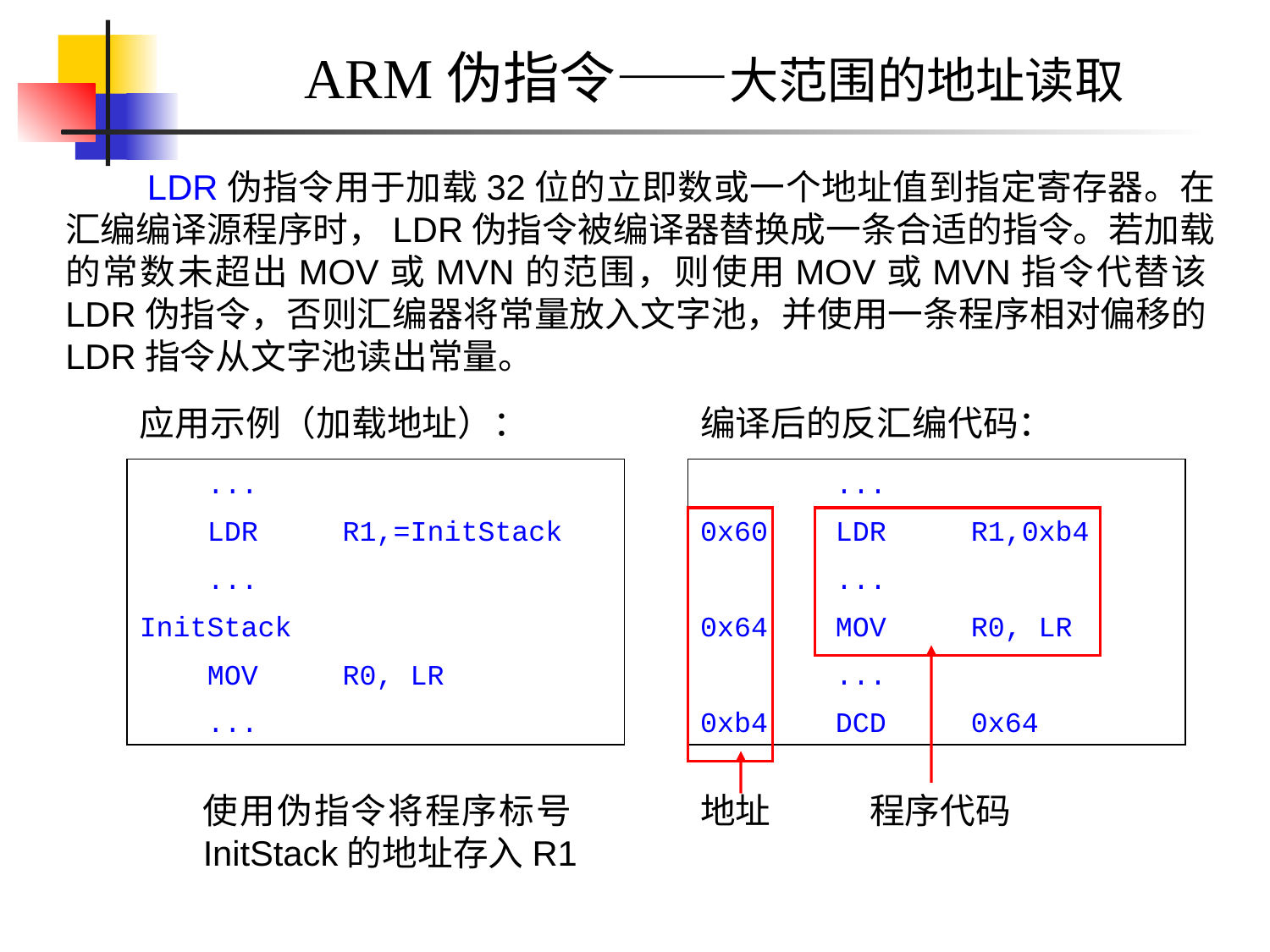

ARM伪指令——大范围的地址读取
        LDR伪指令用于加载32位的立即数或一个地址值到指定寄存器。在汇编编译源程序时，LDR伪指令被编译器替换成一条合适的指令。若加载的常数未超出MOV或MVN的范围，则使用MOV或MVN指令代替该LDR伪指令，否则汇编器将常量放入文字池，并使用一条程序相对偏移的LDR指令从文字池读出常量。
应用示例（加载地址）：
编译后的反汇编代码：
    ...
    LDR     R1,=InitStack
    ...
InitStack
    MOV     R0, LR
    ...
        ...
0x60    LDR     R1,0xb4
        ...
0x64    MOV     R0, LR
        ...
0xb4    DCD     0x64

使用伪指令将程序标号InitStack的地址存入R1
地址
程序代码